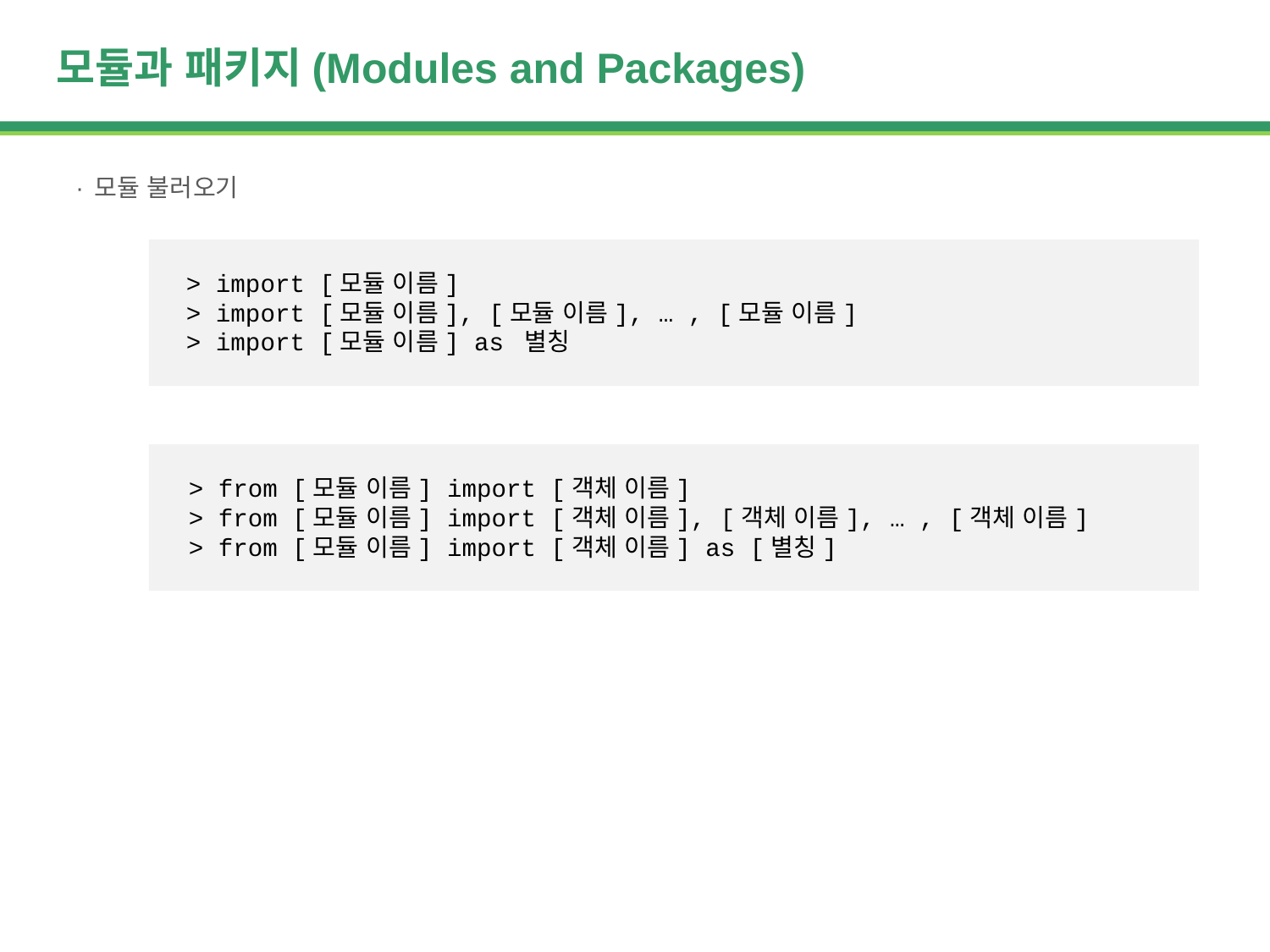

모듈과 패키지(Modules and Packages)

∙ 모듈 불러오기

> import [모듈 이름]
> import [모듈 이름], [모듈 이름], … , [모듈 이름]
> import [모듈 이름] as 별칭

> from [모듈 이름] import [객체 이름]
> from [모듈 이름] import [객체 이름], [객체 이름], … , [객체 이름]
> from [모듈 이름] import [객체 이름] as [별칭]